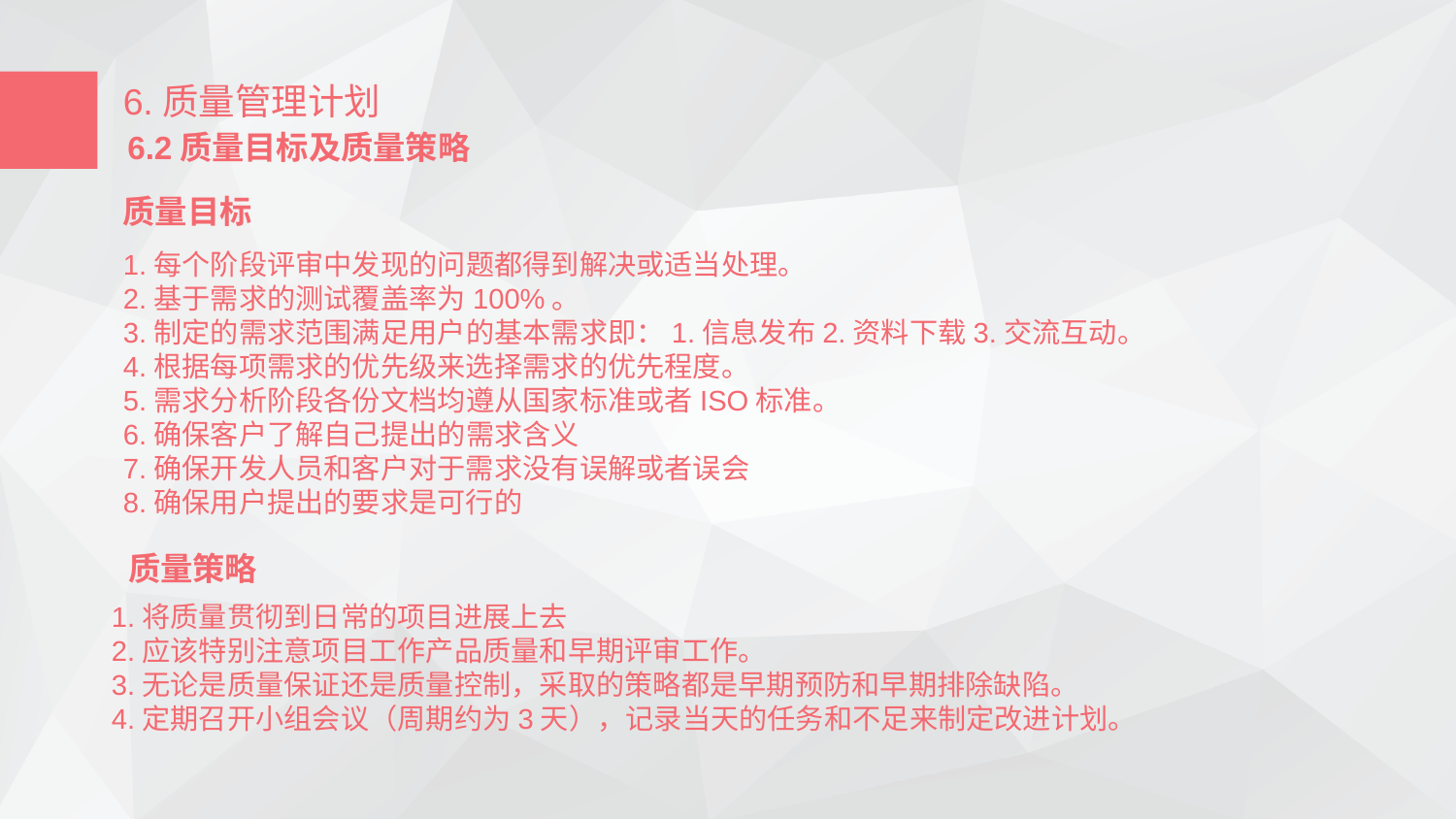

6.质量管理计划
6.2质量目标及质量策略
质量目标
1.每个阶段评审中发现的问题都得到解决或适当处理。
2.基于需求的测试覆盖率为100%。
3.制定的需求范围满足用户的基本需求即：1.信息发布2.资料下载3.交流互动。
4.根据每项需求的优先级来选择需求的优先程度。
5.需求分析阶段各份文档均遵从国家标准或者ISO标准。
6.确保客户了解自己提出的需求含义
7.确保开发人员和客户对于需求没有误解或者误会
8.确保用户提出的要求是可行的
质量策略
1.将质量贯彻到日常的项目进展上去
2.应该特别注意项目工作产品质量和早期评审工作。
3.无论是质量保证还是质量控制，采取的策略都是早期预防和早期排除缺陷。
4.定期召开小组会议（周期约为3天），记录当天的任务和不足来制定改进计划。